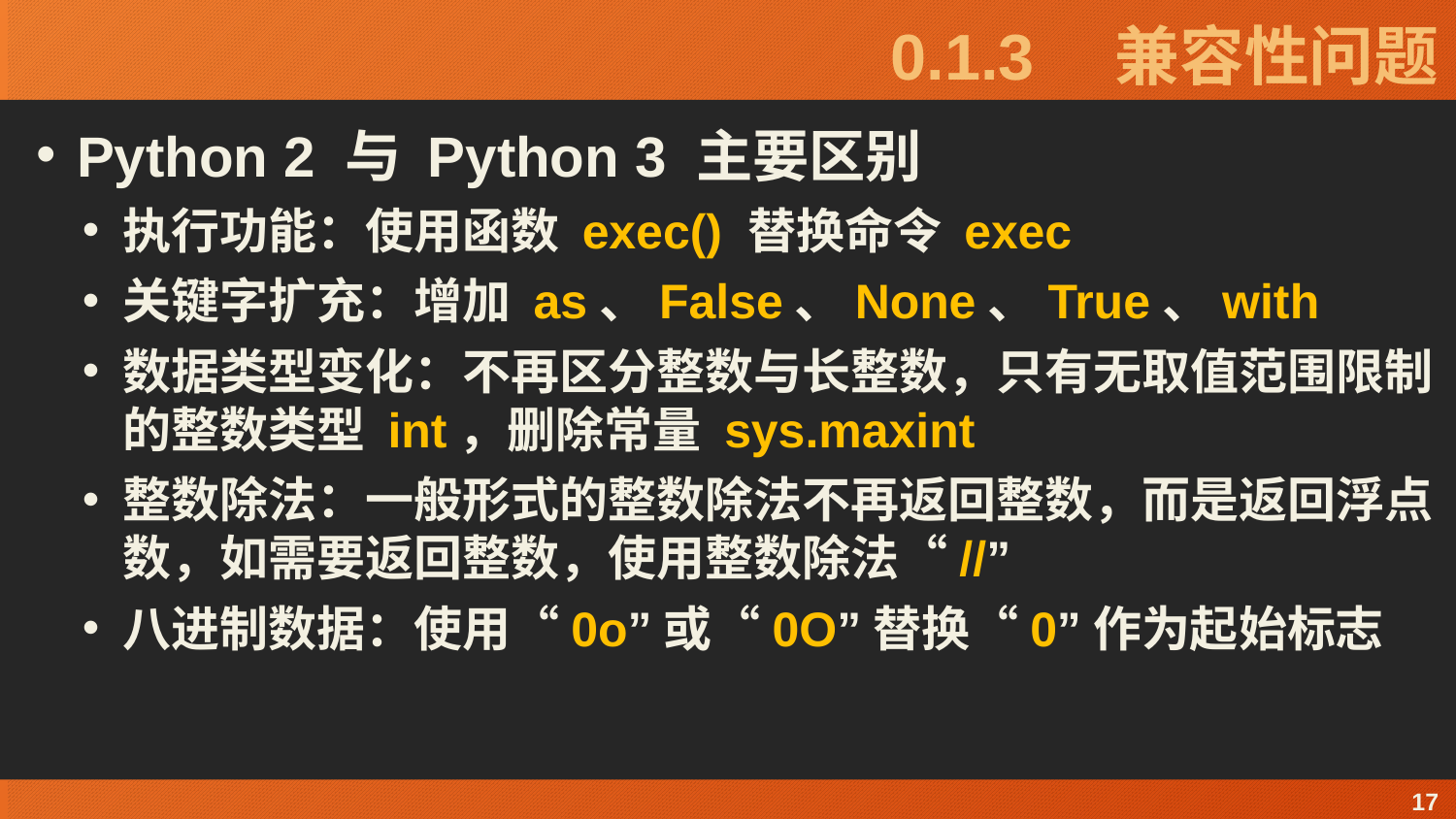

# 0.1.3　兼容性问题
Python 2 与 Python 3 主要区别
执行功能：使用函数 exec() 替换命令 exec
关键字扩充：增加 as、False、None、True、with
数据类型变化：不再区分整数与长整数，只有无取值范围限制的整数类型 int，删除常量 sys.maxint
整数除法：一般形式的整数除法不再返回整数，而是返回浮点数，如需要返回整数，使用整数除法“//”
八进制数据：使用“0o”或“0O”替换“0”作为起始标志
17